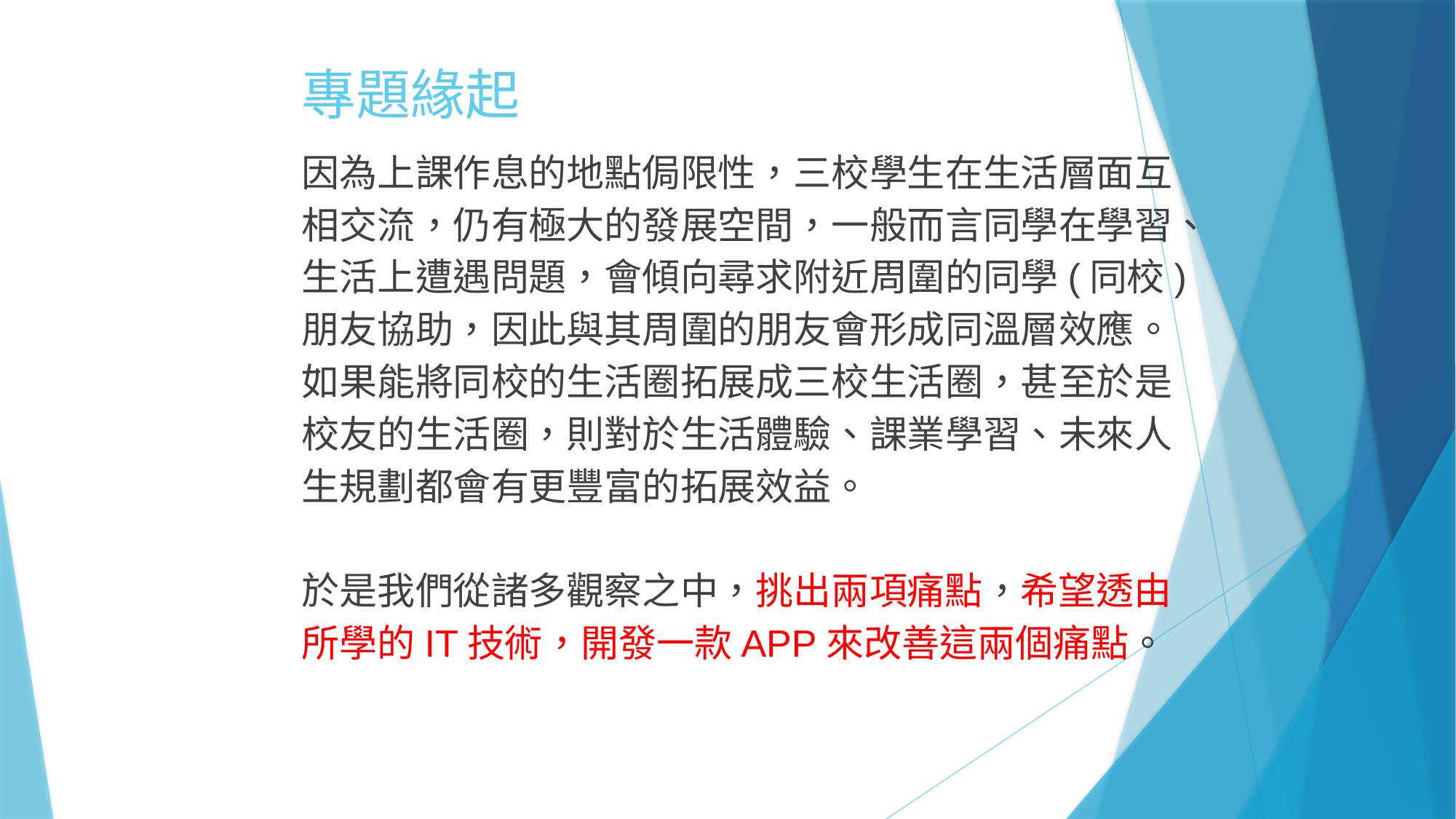

# 專題緣起
因為上課作息的地點侷限性，三校學生在生活層面互相交流，仍有極大的發展空間，一般而言同學在學習、生活上遭遇問題，會傾向尋求附近周圍的同學(同校)朋友協助，因此與其周圍的朋友會形成同溫層效應。如果能將同校的生活圈拓展成三校生活圈，甚至於是校友的生活圈，則對於生活體驗、課業學習、未來人生規劃都會有更豐富的拓展效益。

於是我們從諸多觀察之中，挑出兩項痛點，希望透由所學的IT技術，開發一款APP來改善這兩個痛點。